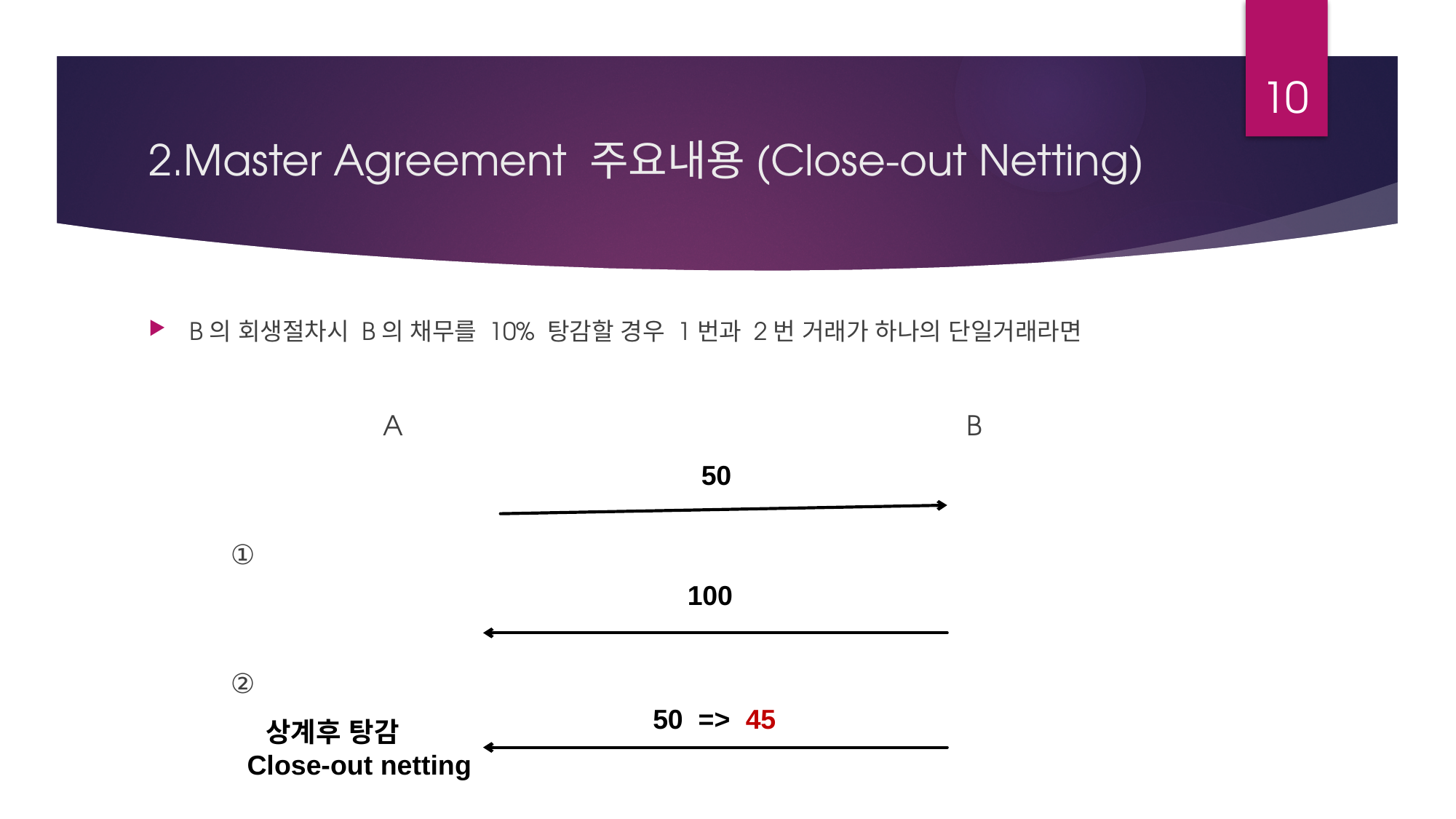

10
# 2.Master Agreement 주요내용(Close-out Netting)
B의 회생절차시 B의 채무를 10% 탕감할 경우 1번과 2번 거래가 하나의 단일거래라면

                             A                                                                          B

         ①

         ②

50
100
50  =>  45
  상계후 탕감
Close-out netting